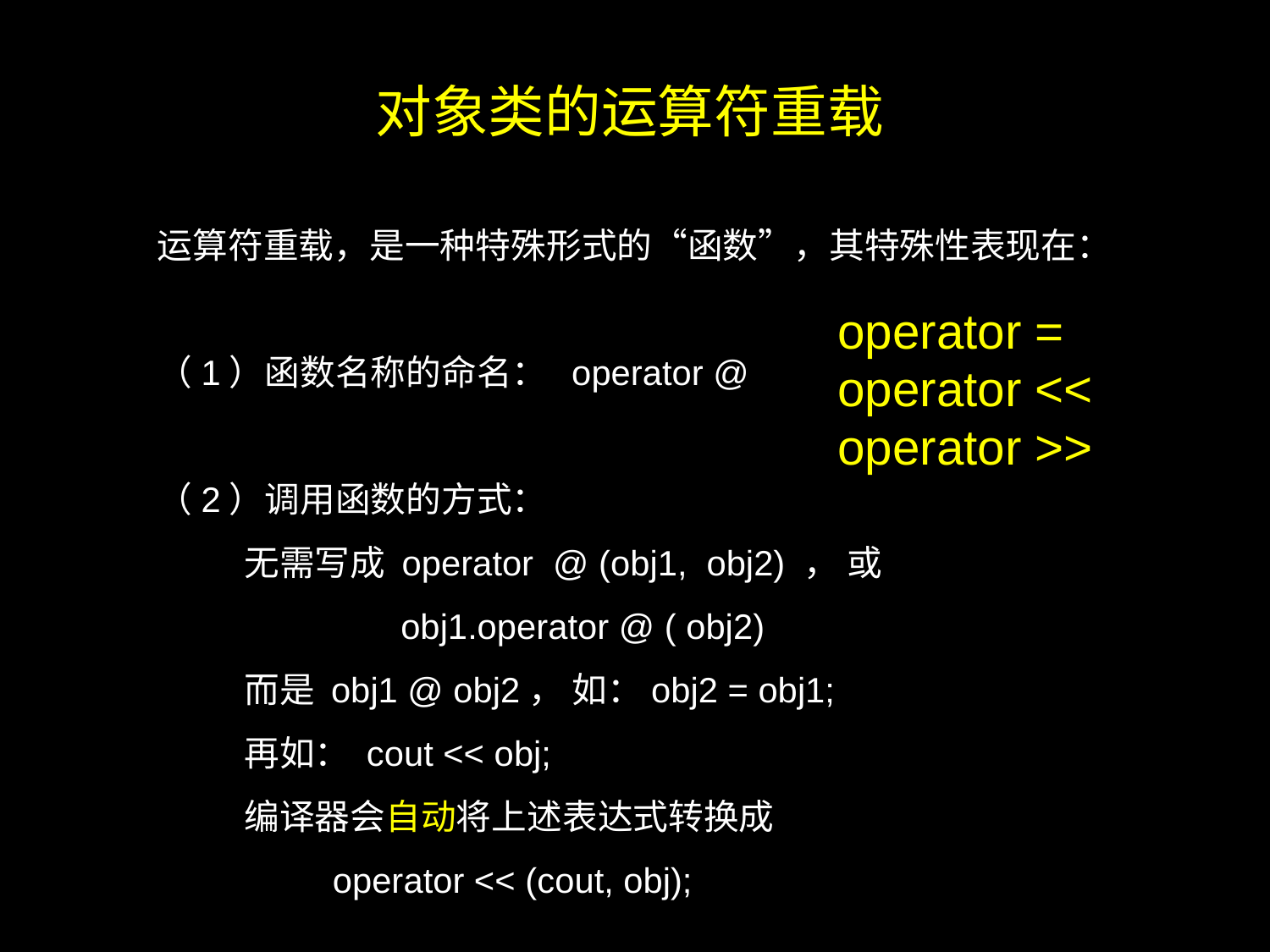

对象类的运算符重载
运算符重载，是一种特殊形式的“函数”，其特殊性表现在：

（1）函数名称的命名：  operator @

（2）调用函数的方式：
          无需写成 operator  @ (obj1,  obj2) ， 或
                         obj1.operator @ ( obj2)
          而是 obj1 @ obj2， 如：obj2 = obj1;
          再如： cout << obj;
          编译器会自动将上述表达式转换成
                  operator << (cout, obj);
operator =
operator <<
operator >>